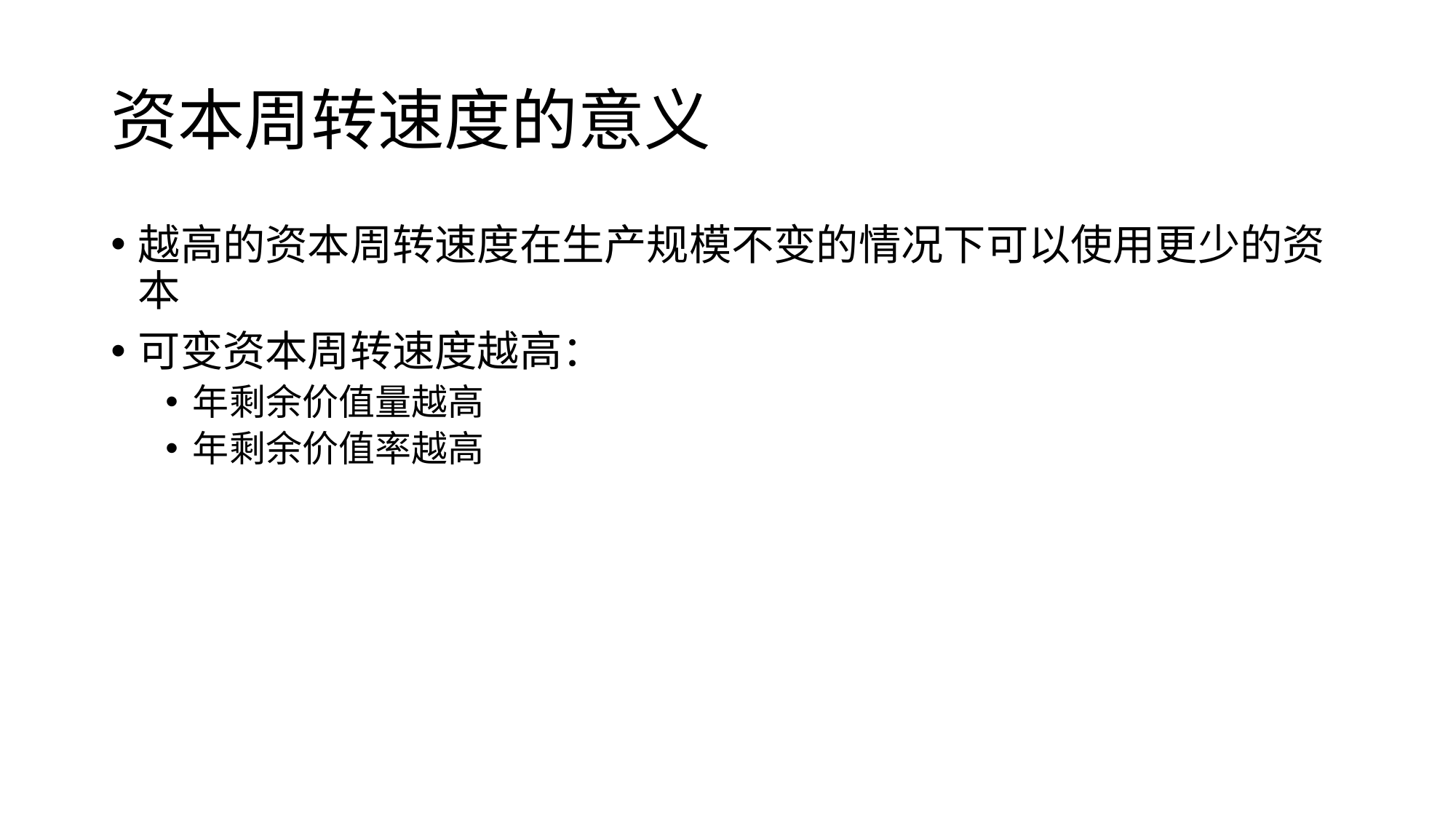

# 资本周转速度的意义
越高的资本周转速度在生产规模不变的情况下可以使用更少的资本
可变资本周转速度越高：
年剩余价值量越高
年剩余价值率越高